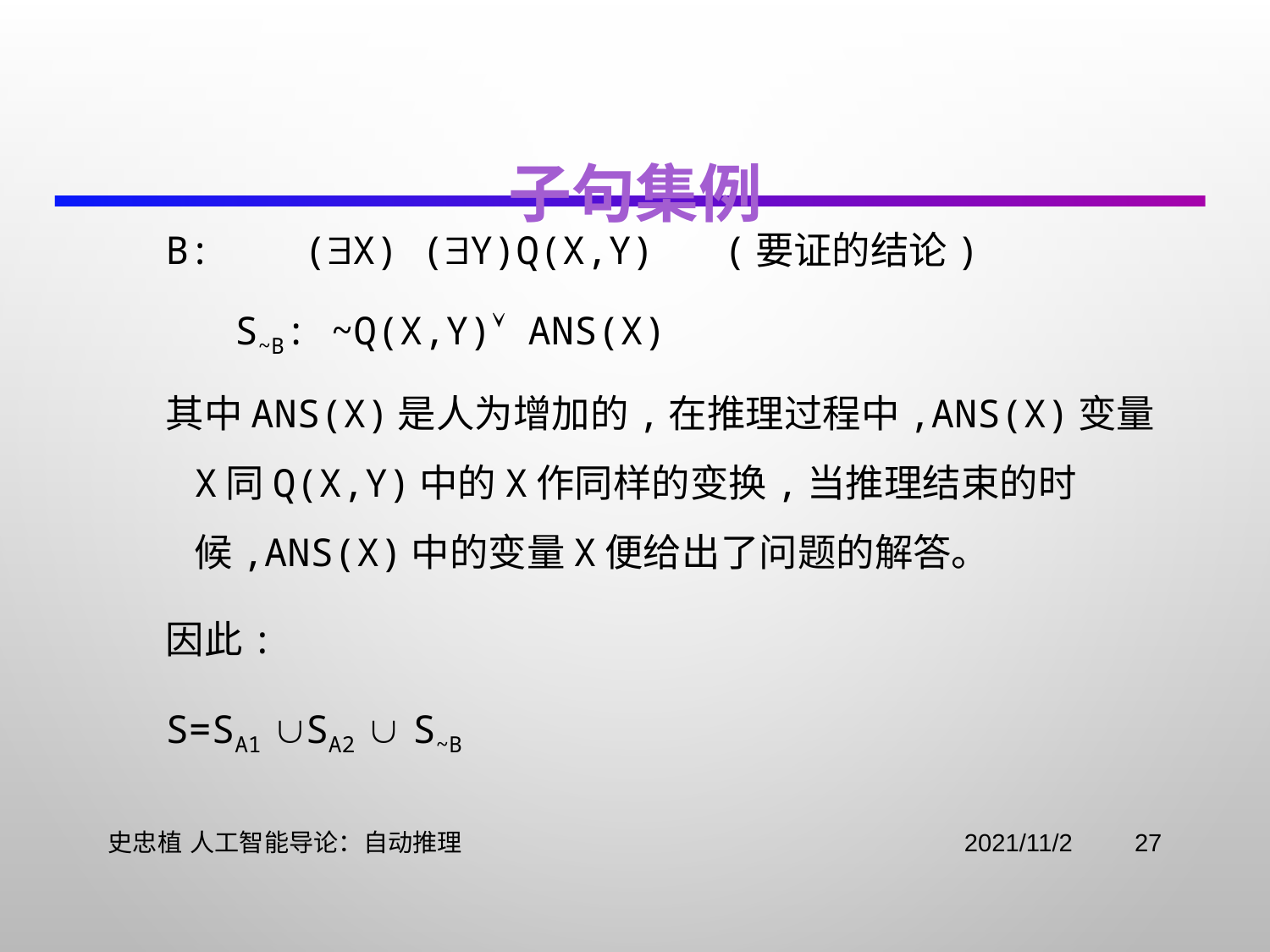

# 子句集例
B:    (∃x) (∃y)Q(x,y)   (要证的结论)
   S~B: ~Q(x,y)∨ ANS(x)
其中ANS(x)是人为增加的,在推理过程中,ANS(x)变量x同Q(x,y)中的x作同样的变换,当推理结束的时候,ANS(x)中的变量x便给出了问题的解答。
因此:
S=SA1 ∪SA2 ∪ S~B
史忠植 人工智能导论：自动推理
2021/11/2
27